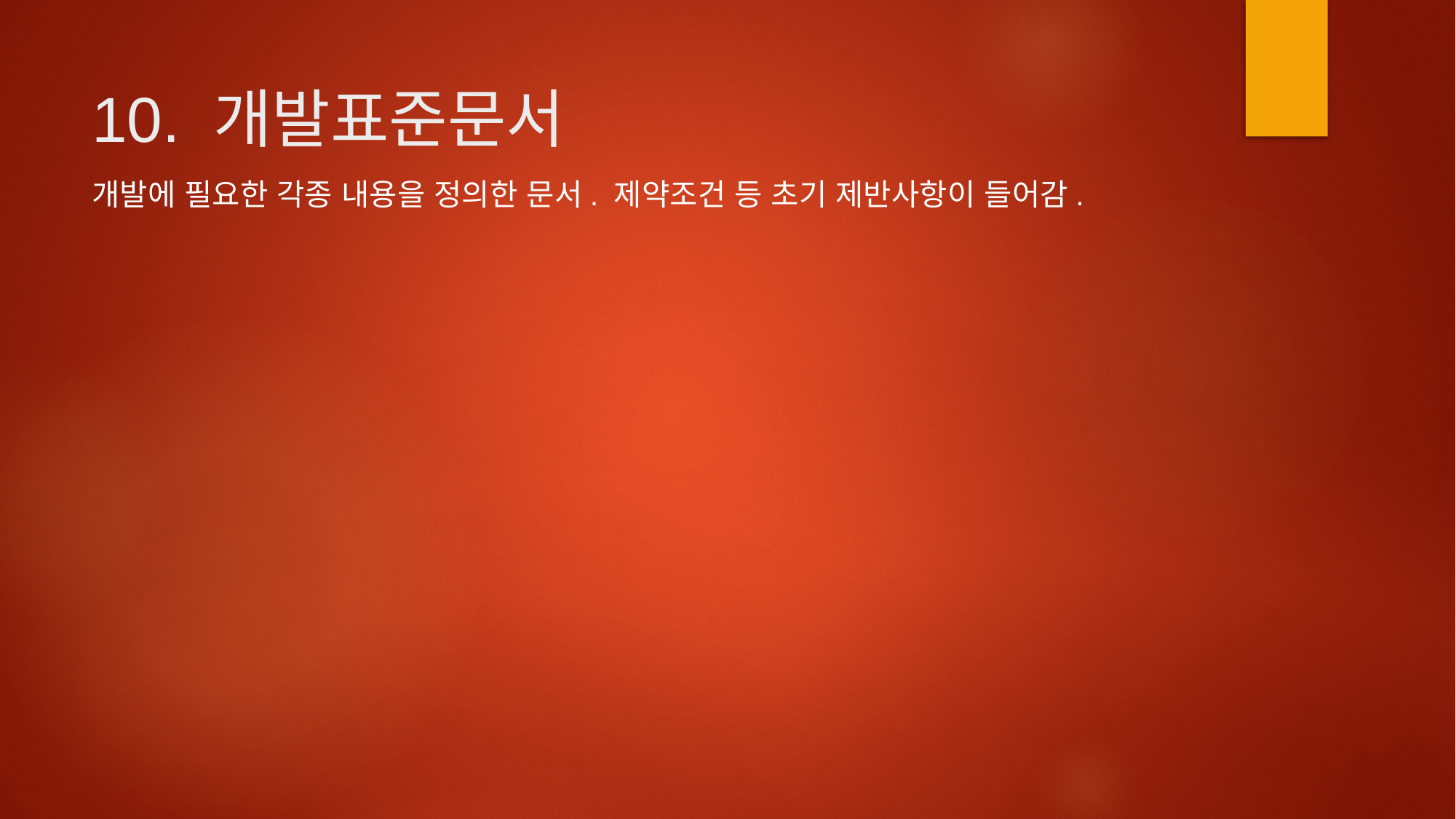

# 10. 개발표준문서
개발에 필요한 각종 내용을 정의한 문서. 제약조건 등 초기 제반사항이 들어감.